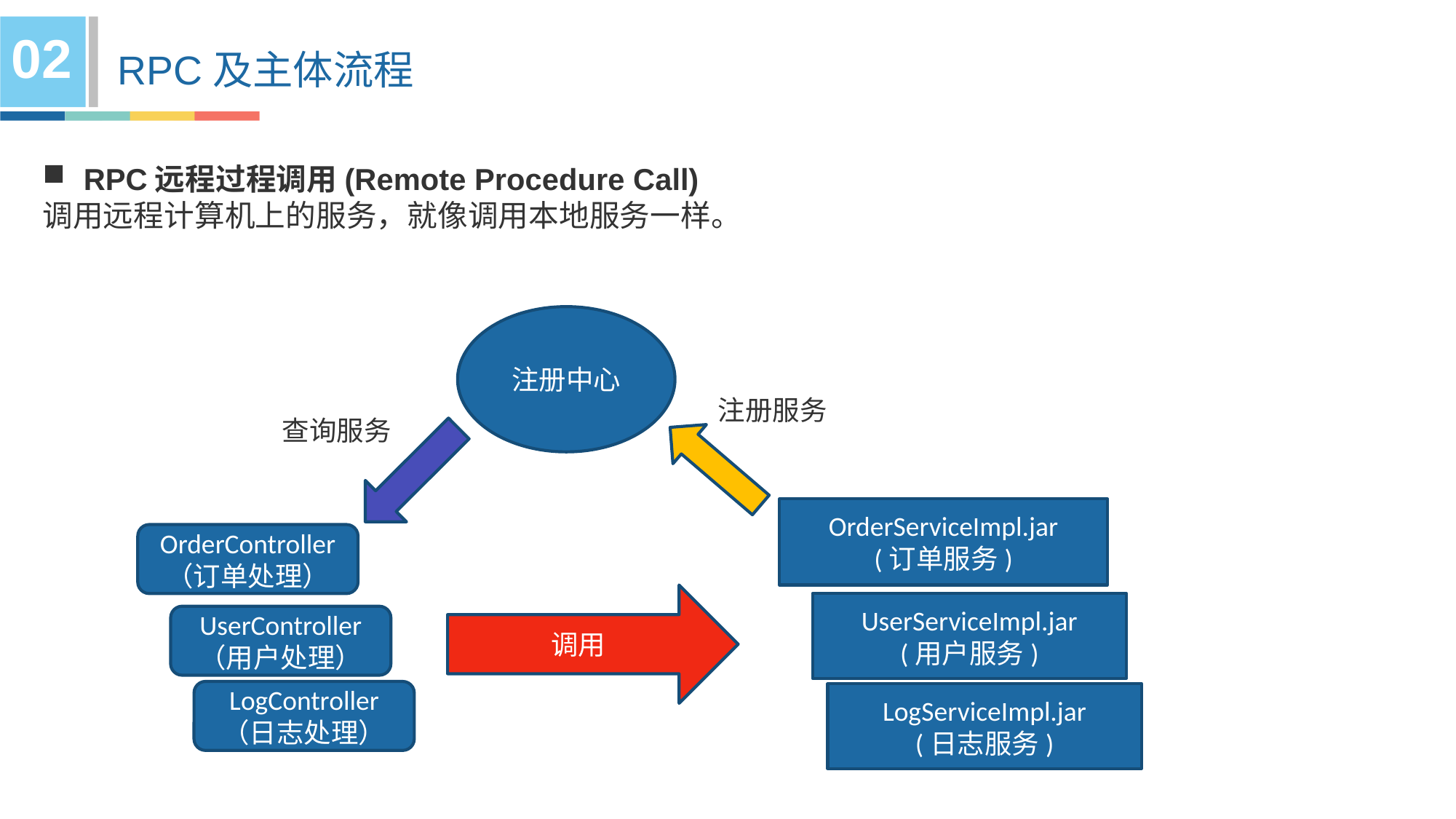

02
RPC及主体流程

RPC远程过程调用(Remote Procedure Call)
调用远程计算机上的服务，就像调用本地服务一样。
注册中心
注册服务

查询服务

OrderServiceImpl.jar
(订单服务)
OrderController
（订单处理）
调用
UserServiceImpl.jar
(用户服务)
UserController
（用户处理）
LogController
（日志处理）
LogServiceImpl.jar
(日志服务)